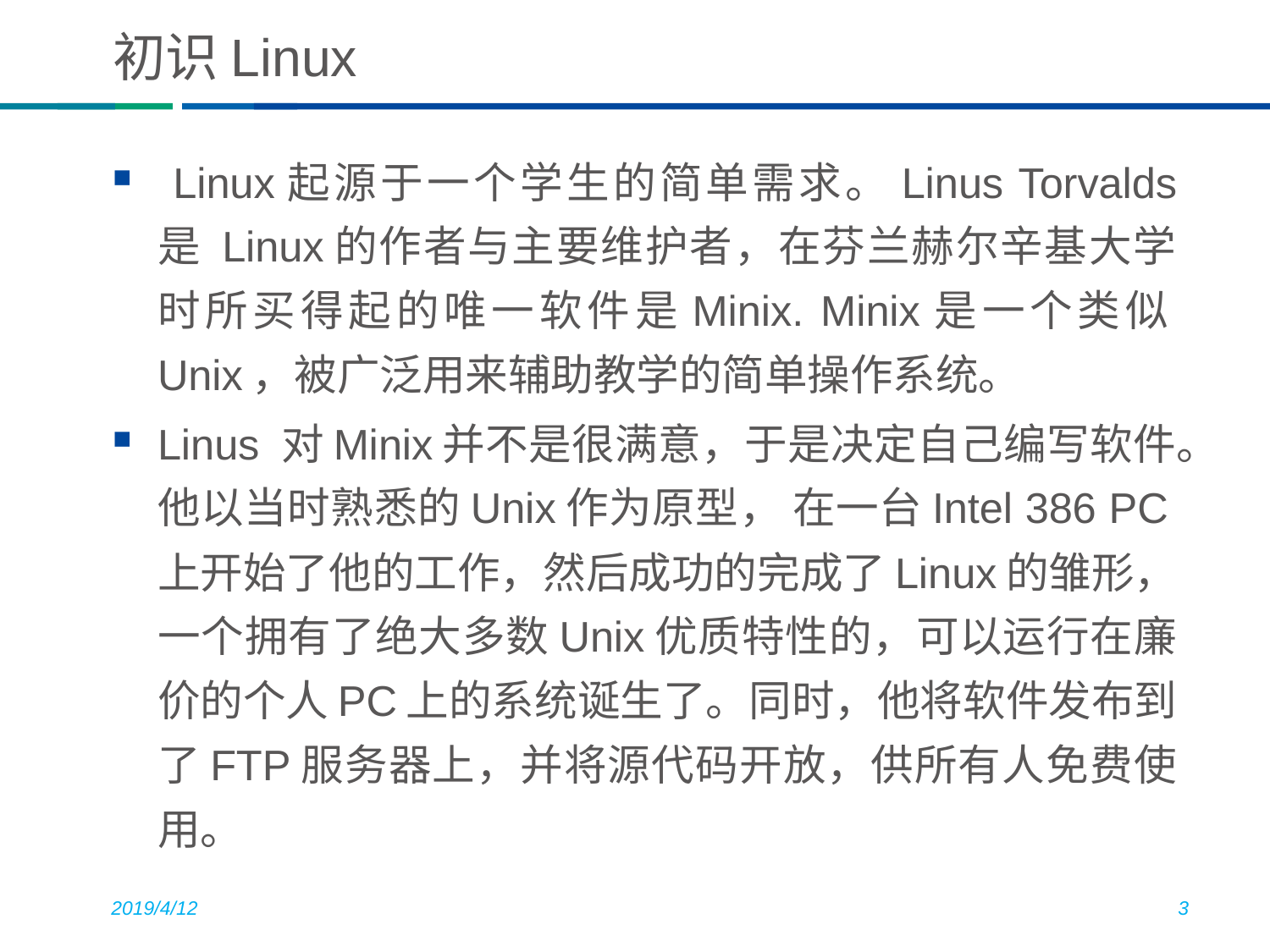

# 初识Linux
 Linux起源于一个学生的简单需求。Linus Torvalds 是 Linux的作者与主要维护者，在芬兰赫尔辛基大学时所买得起的唯一软件是Minix. Minix是一个类似Unix，被广泛用来辅助教学的简单操作系统。
Linus 对Minix并不是很满意，于是决定自己编写软件。他以当时熟悉的Unix作为原型， 在一台Intel 386 PC上开始了他的工作，然后成功的完成了Linux的雏形，一个拥有了绝大多数Unix优质特性的，可以运行在廉价的个人PC上的系统诞生了。同时，他将软件发布到了FTP服务器上，并将源代码开放，供所有人免费使用。
2019/4/12
3